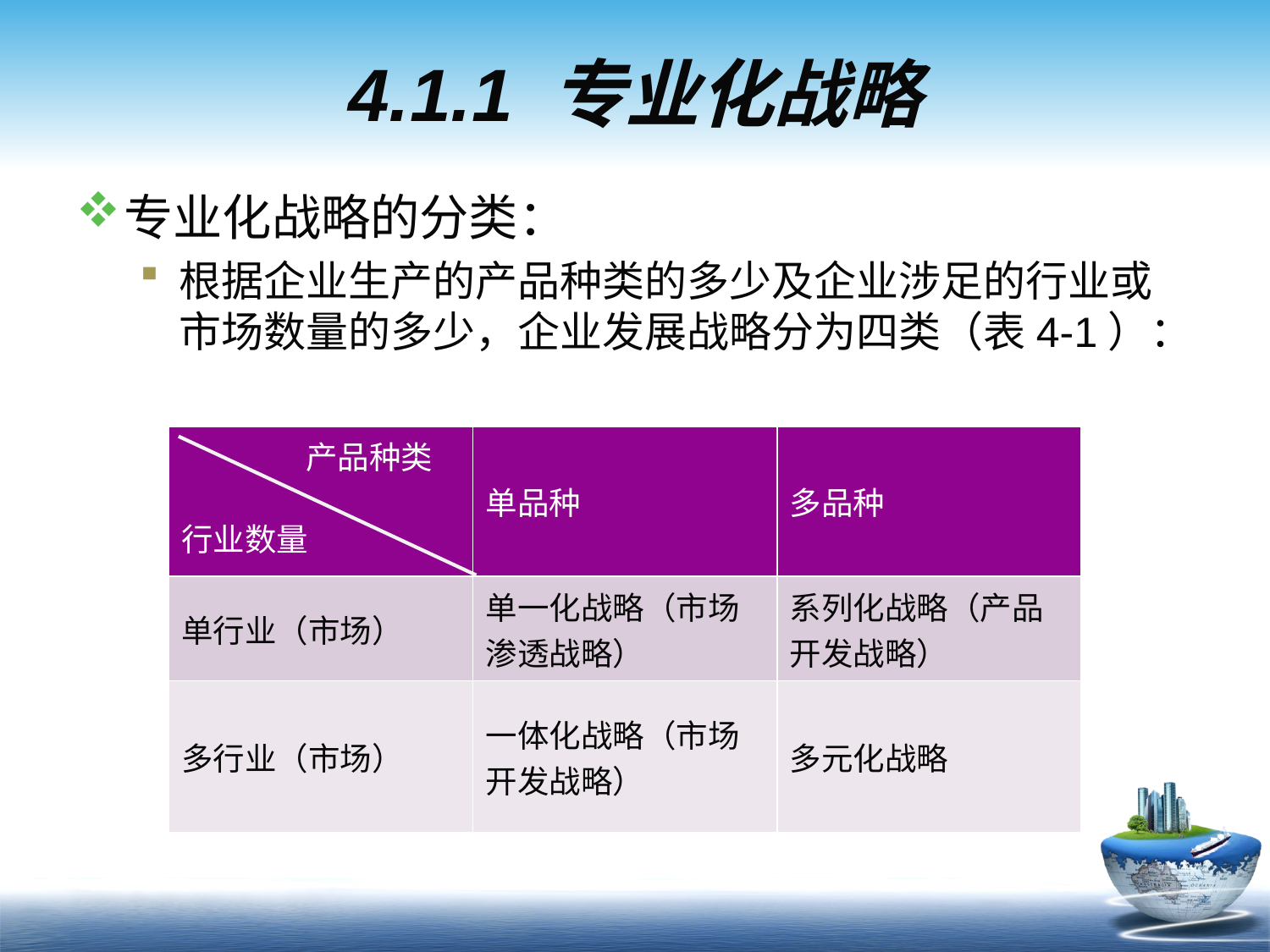

# 4.1.1 专业化战略
专业化战略的分类：
根据企业生产的产品种类的多少及企业涉足的行业或市场数量的多少，企业发展战略分为四类（表4-1）：

| 产品种类 行业数量 | 单品种 | 多品种 |
| --- | --- | --- |
| 单行业（市场） | 单一化战略（市场渗透战略） | 系列化战略（产品开发战略） |
| 多行业（市场） | 一体化战略（市场开发战略） | 多元化战略 |